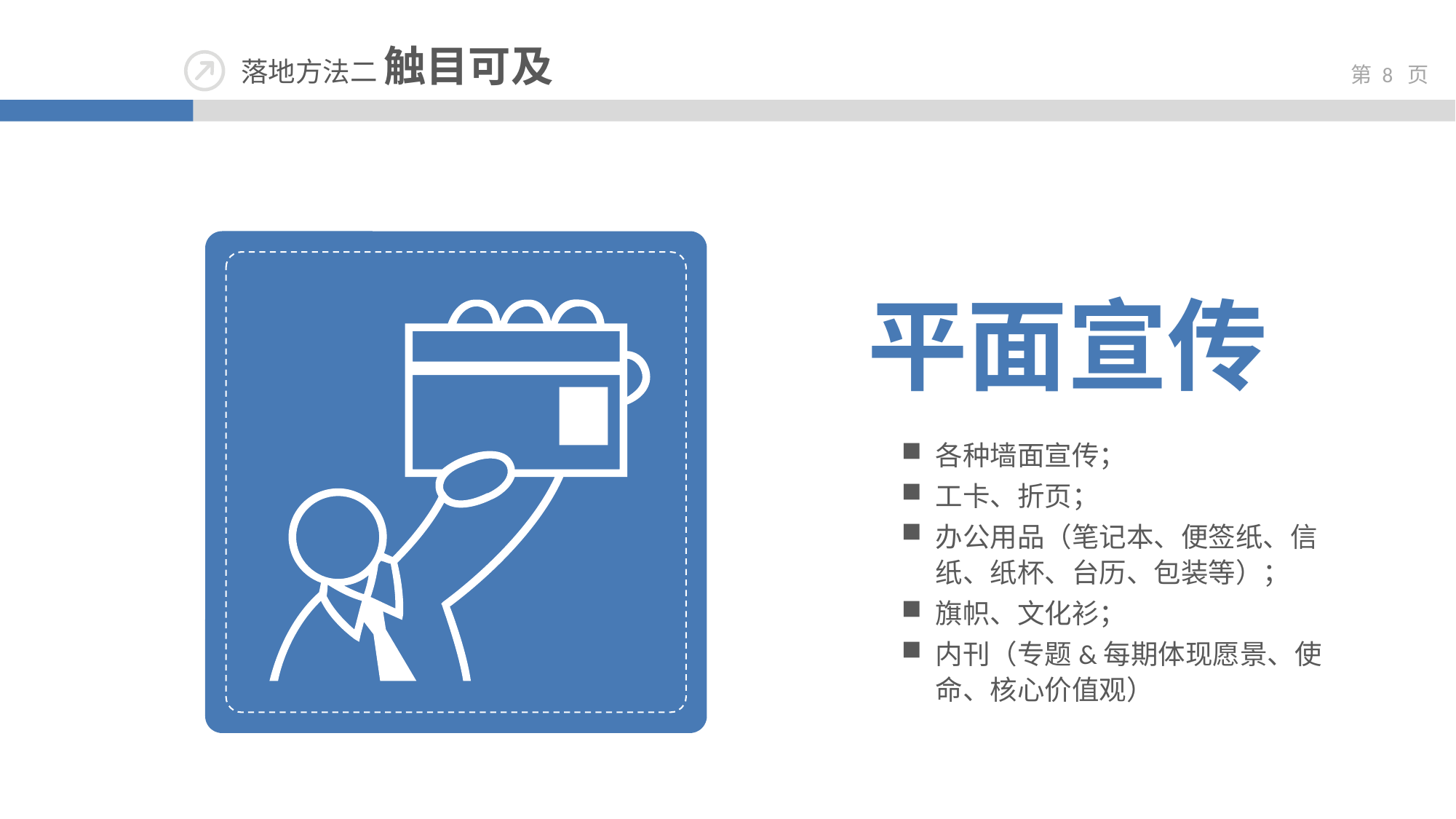

平面宣传

各种墙面宣传；
工卡、折页；
办公用品（笔记本、便签纸、信纸、纸杯、台历、包装等）；
旗帜、文化衫；
内刊（专题&每期体现愿景、使命、核心价值观）